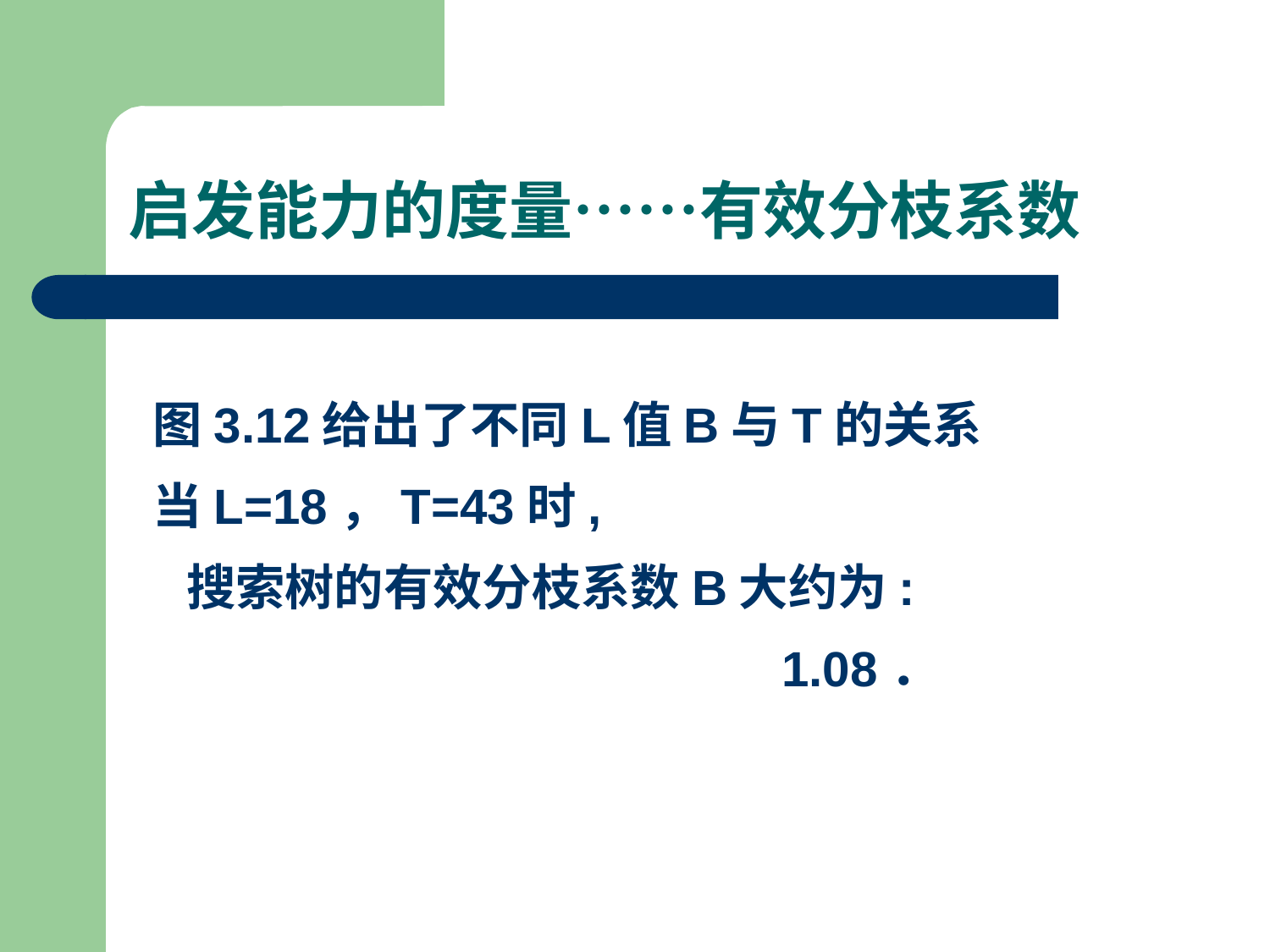

启发能力的度量……有效分枝系数
   图3.12给出了不同L值B与T的关系
   当L=18，T=43时,
      搜索树的有效分枝系数B大约为:
                                                 1.08．

90